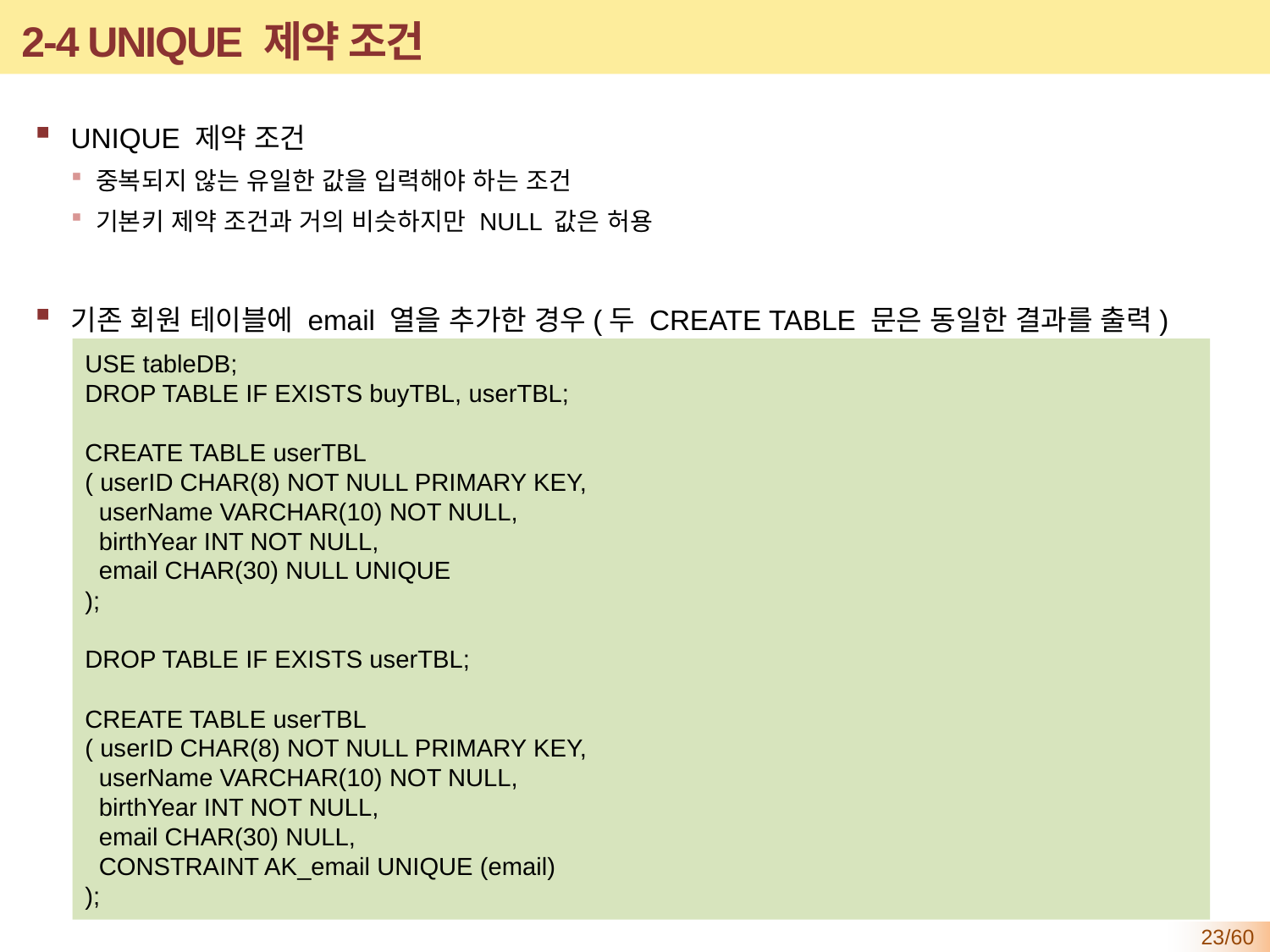

# 2-4 UNIQUE 제약 조건
UNIQUE 제약 조건
중복되지 않는 유일한 값을 입력해야 하는 조건
기본키 제약 조건과 거의 비슷하지만 NULL 값은 허용

기존 회원 테이블에 email 열을 추가한 경우(두 CREATE TABLE 문은 동일한 결과를 출력)

USE tableDB;
DROP TABLE IF EXISTS buyTBL, userTBL;

CREATE TABLE userTBL
( userID CHAR(8) NOT NULL PRIMARY KEY,
  userName VARCHAR(10) NOT NULL,
  birthYear INT NOT NULL,
  email CHAR(30) NULL UNIQUE
);

DROP TABLE IF EXISTS userTBL;

CREATE TABLE userTBL
( userID CHAR(8) NOT NULL PRIMARY KEY,
  userName VARCHAR(10) NOT NULL,
  birthYear INT NOT NULL,
  email CHAR(30) NULL,
  CONSTRAINT AK_email UNIQUE (email)
);